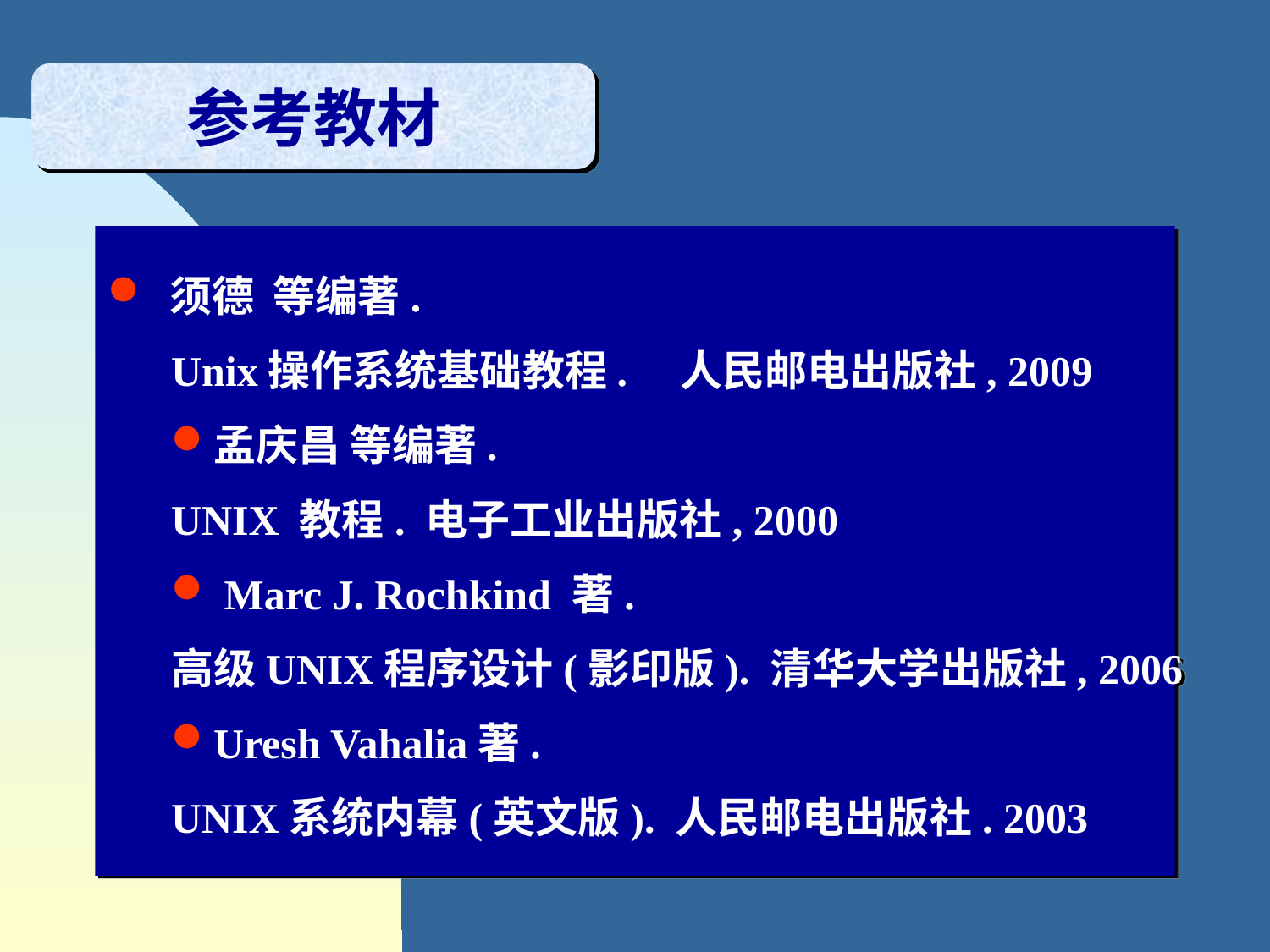

参考教材
 须德  等编著.
Unix操作系统基础教程.    人民邮电出版社, 2009
孟庆昌 等编著.
UNIX 教程. 电子工业出版社, 2000
 Marc J. Rochkind 著.
高级UNIX程序设计(影印版). 清华大学出版社, 2006
Uresh Vahalia著.
UNIX系统内幕(英文版). 人民邮电出版社. 2003